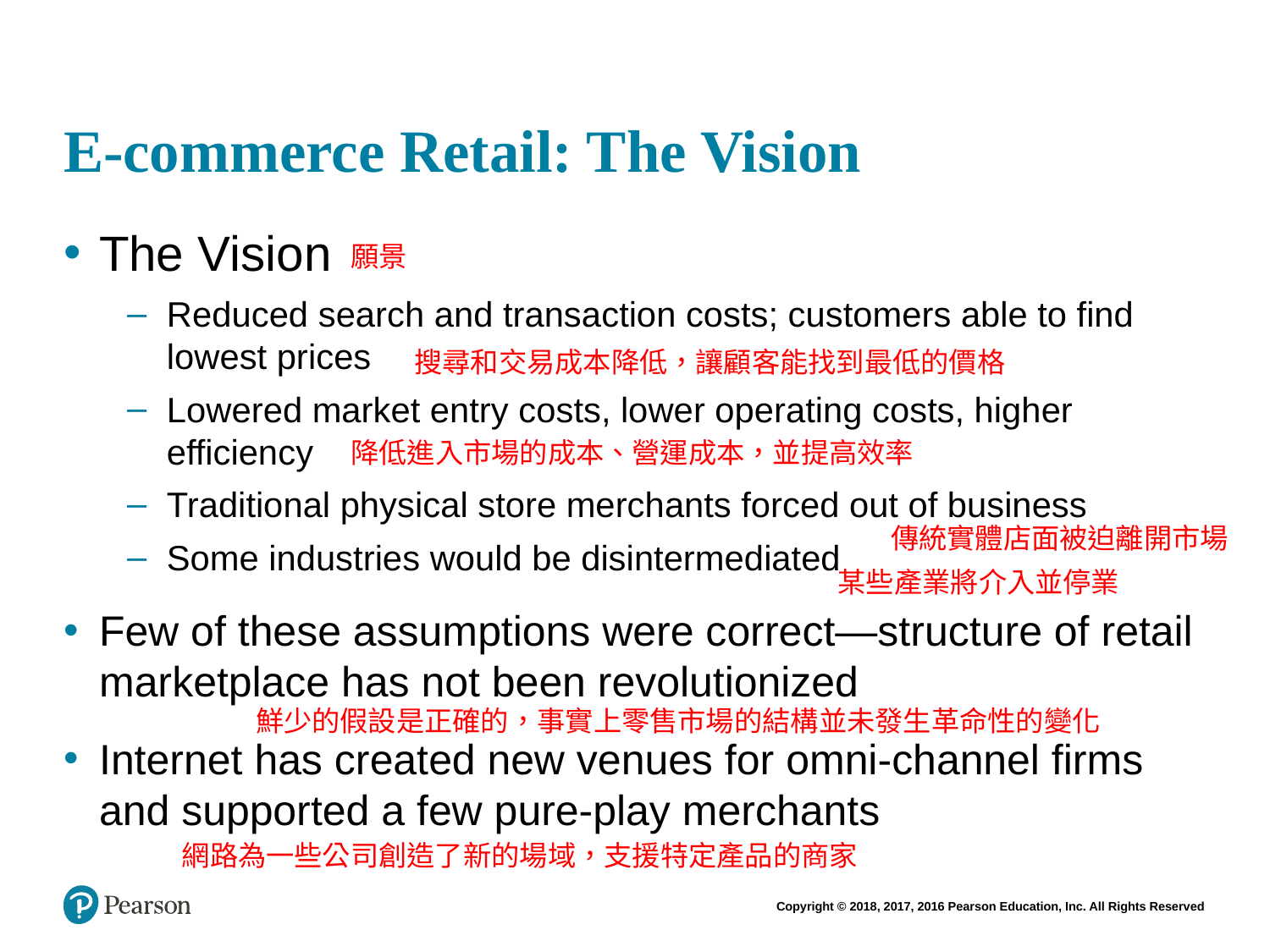

# E-commerce Retail: The Vision
The Vision
Reduced search and transaction costs; customers able to find lowest prices
Lowered market entry costs, lower operating costs, higher efficiency
Traditional physical store merchants forced out of business
Some industries would be disintermediated
Few of these assumptions were correct—structure of retail marketplace has not been revolutionized
Internet has created new venues for omni-channel firms and supported a few pure-play merchants
願景
搜尋和交易成本降低，讓顧客能找到最低的價格
降低進入市場的成本、營運成本，並提高效率
傳統實體店面被迫離開市場
某些產業將介入並停業
鮮少的假設是正確的，事實上零售市場的結構並未發生革命性的變化
網路為一些公司創造了新的場域，支援特定產品的商家